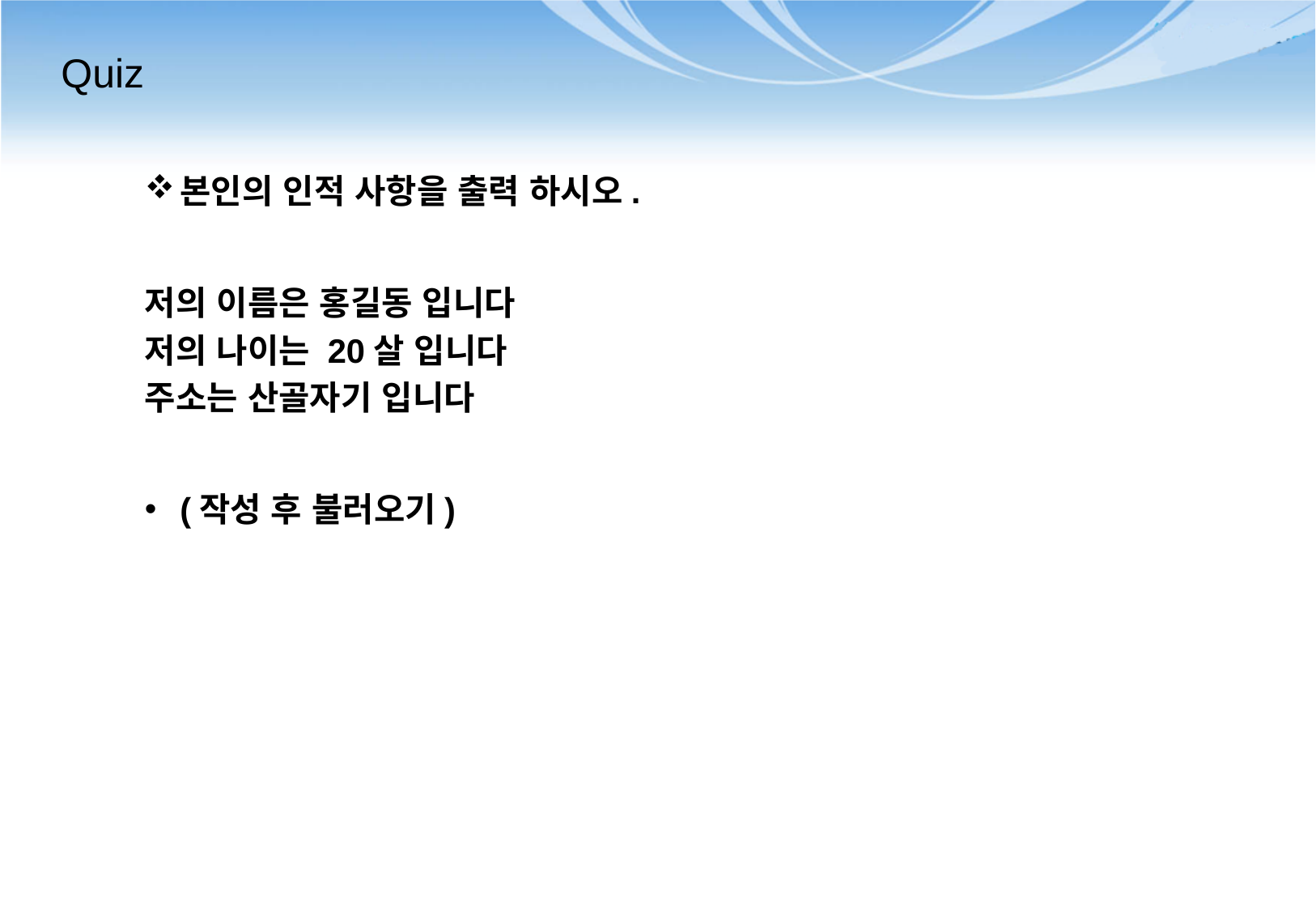

# Quiz
본인의 인적 사항을 출력 하시오.

저의 이름은 홍길동 입니다
저의 나이는 20살 입니다
주소는 산골자기 입니다

(작성 후 불러오기)